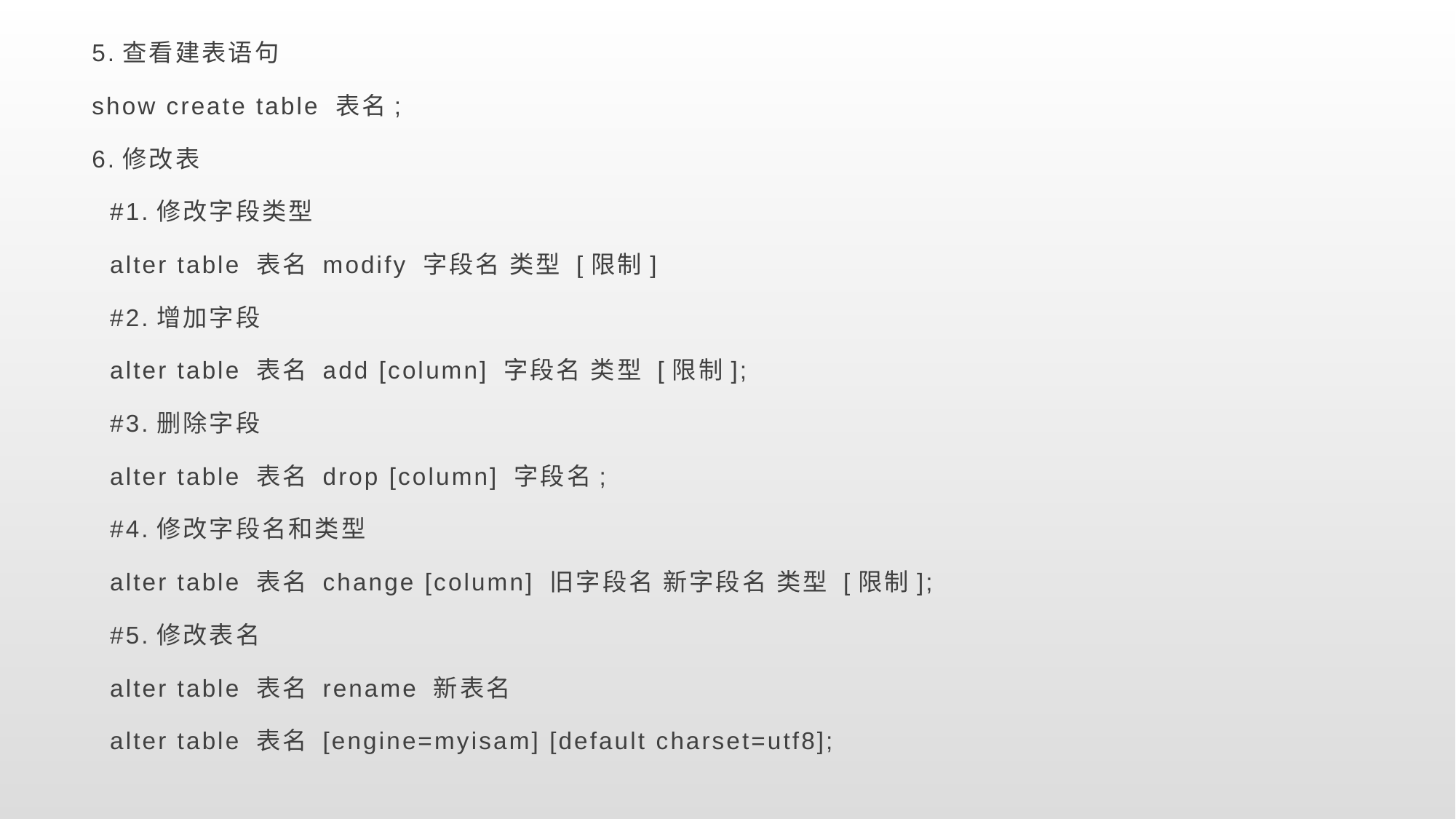

5.查看建表语句
show create table 表名;
6.修改表
  #1.修改字段类型
  alter table 表名 modify 字段名 类型 [限制]
  #2.增加字段
  alter table 表名 add [column] 字段名 类型 [限制];
  #3.删除字段
  alter table 表名 drop [column] 字段名;
  #4.修改字段名和类型
  alter table 表名 change [column] 旧字段名 新字段名 类型 [限制];
  #5.修改表名
  alter table 表名 rename 新表名
  alter table 表名 [engine=myisam] [default charset=utf8];